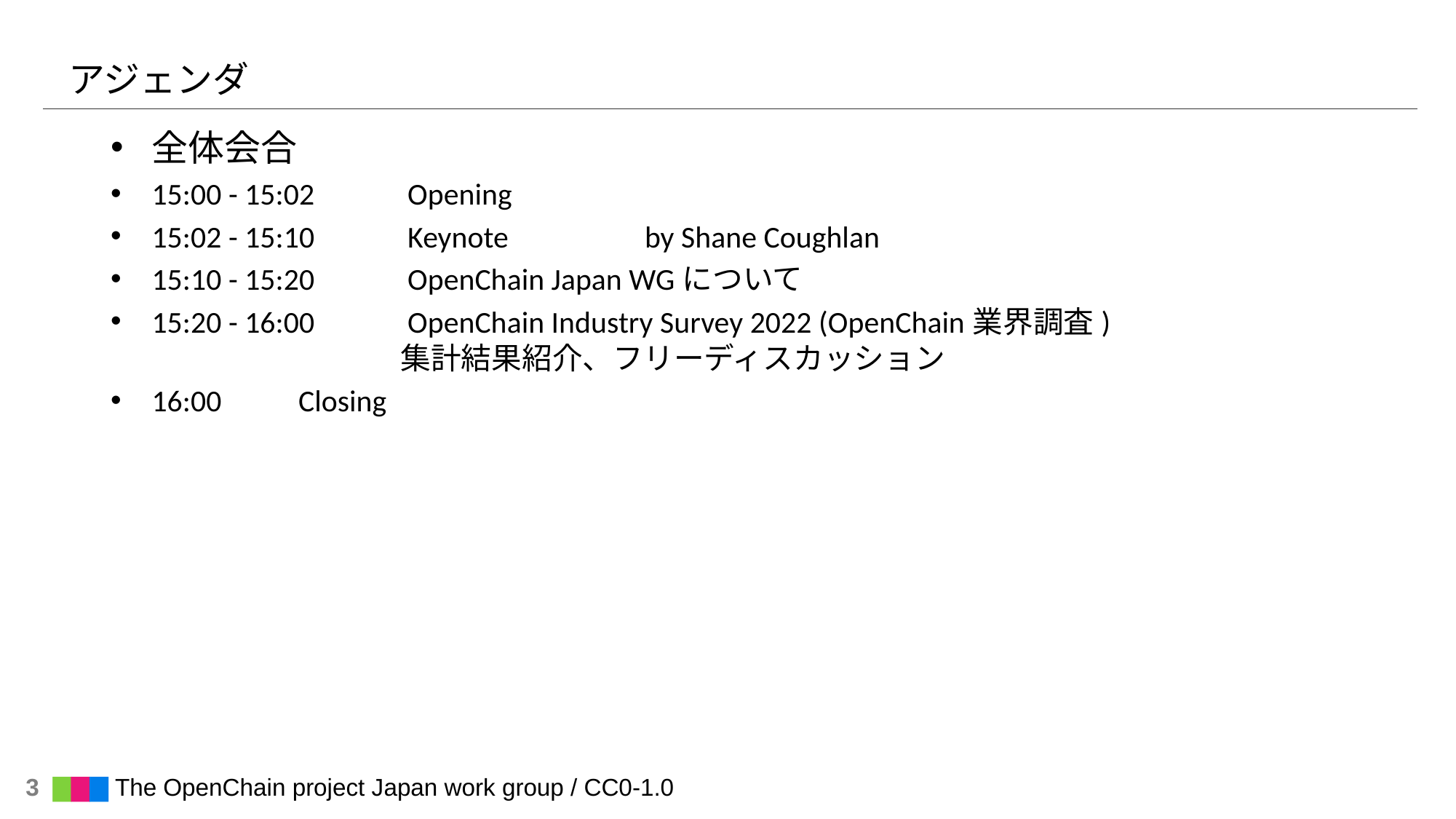

# アジェンダ
全体会合
15:00 - 15:02 	　Opening
15:02 - 15:10 	　Keynote　　　　by Shane Coughlan
15:10 - 15:20 	　OpenChain Japan WGについて
15:20 - 16:00 	　OpenChain Industry Survey 2022 (OpenChain業界調査)
		　集計結果紹介、フリーディスカッション
16:00	　Closing